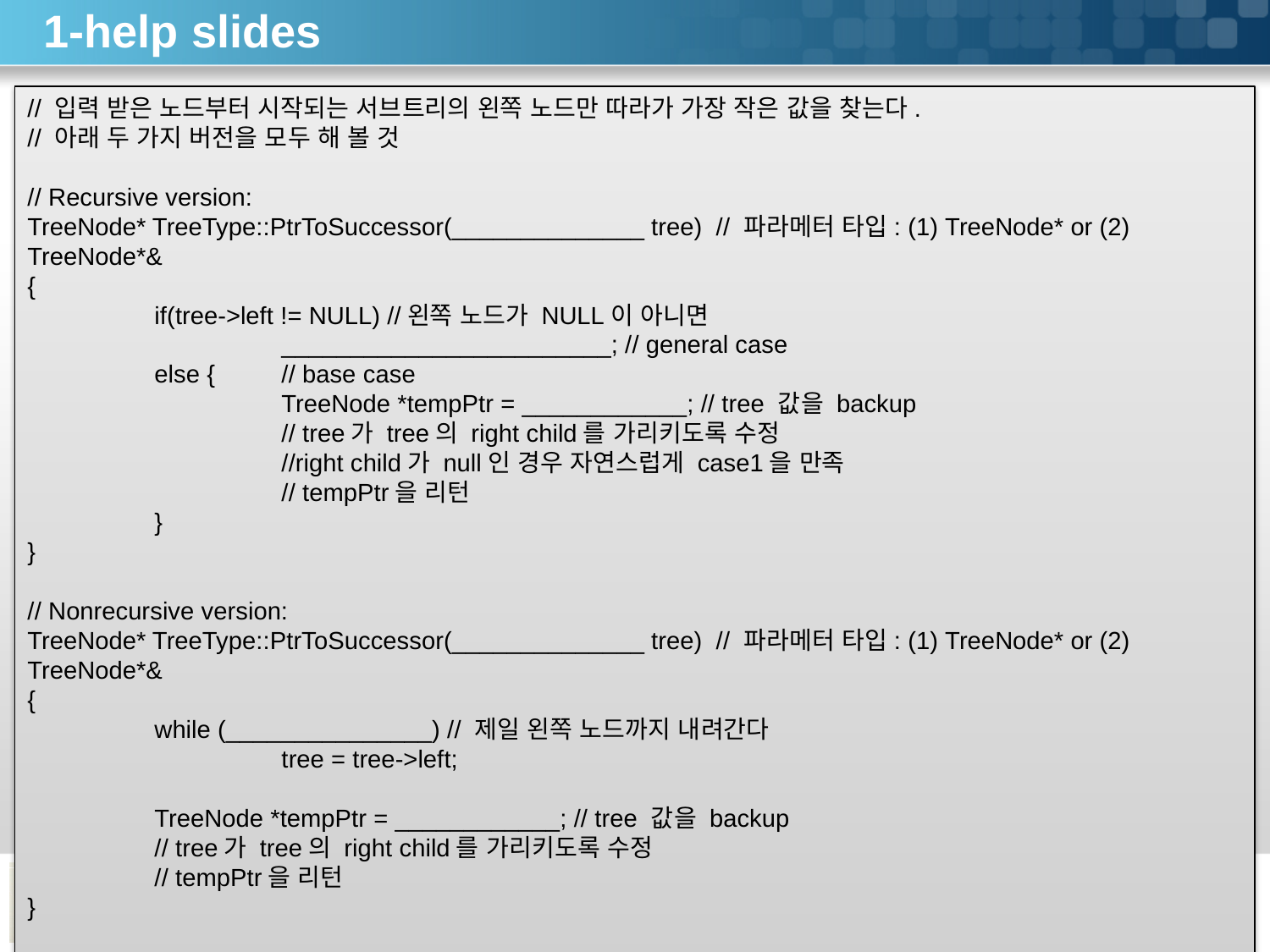

# 1-help slides
// 입력 받은 노드부터 시작되는 서브트리의 왼쪽 노드만 따라가 가장 작은 값을 찾는다.
// 아래 두 가지 버전을 모두 해 볼 것

// Recursive version:
TreeNode* TreeType::PtrToSuccessor(______________ tree)  // 파라메터 타입: (1) TreeNode* or (2) TreeNode*&
{
	if(tree->left != NULL) //왼쪽 노드가 NULL이 아니면
		________________________; // general case
	else {	// base case
		TreeNode *tempPtr = ____________; // tree 값을 backup
		// tree가 tree의 right child를 가리키도록 수정
		//right child가 null인 경우 자연스럽게 case1을 만족
		// tempPtr을 리턴
	}
}

// Nonrecursive version:
TreeNode* TreeType::PtrToSuccessor(______________ tree)  // 파라메터 타입: (1) TreeNode* or (2) TreeNode*&
{
	while (_______________) // 제일 왼쪽 노드까지 내려간다
		tree = tree->left;

	TreeNode *tempPtr = ____________; // tree 값을 backup
	// tree가 tree의 right child를 가리키도록 수정
	// tempPtr을 리턴
}